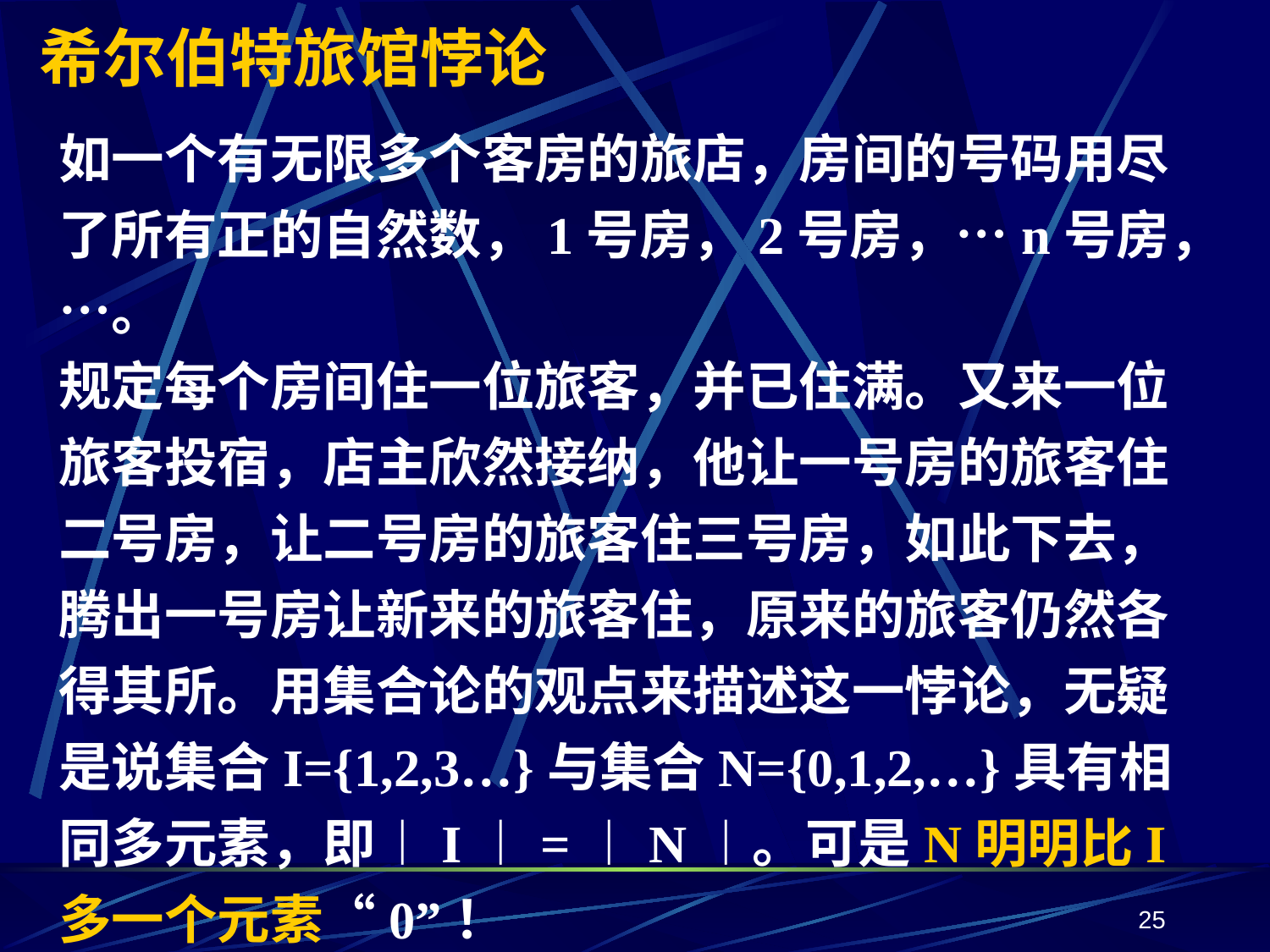

# 希尔伯特旅馆悖论
如一个有无限多个客房的旅店，房间的号码用尽了所有正的自然数，1号房，2号房，…n号房，…。
规定每个房间住一位旅客，并已住满。又来一位旅客投宿，店主欣然接纳，他让一号房的旅客住二号房，让二号房的旅客住三号房，如此下去，腾出一号房让新来的旅客住，原来的旅客仍然各得其所。用集合论的观点来描述这一悖论，无疑是说集合I={1,2,3…}与集合N={0,1,2,…}具有相同多元素，即︱I︱=︱N︱。可是N明明比I多一个元素“0”！

25